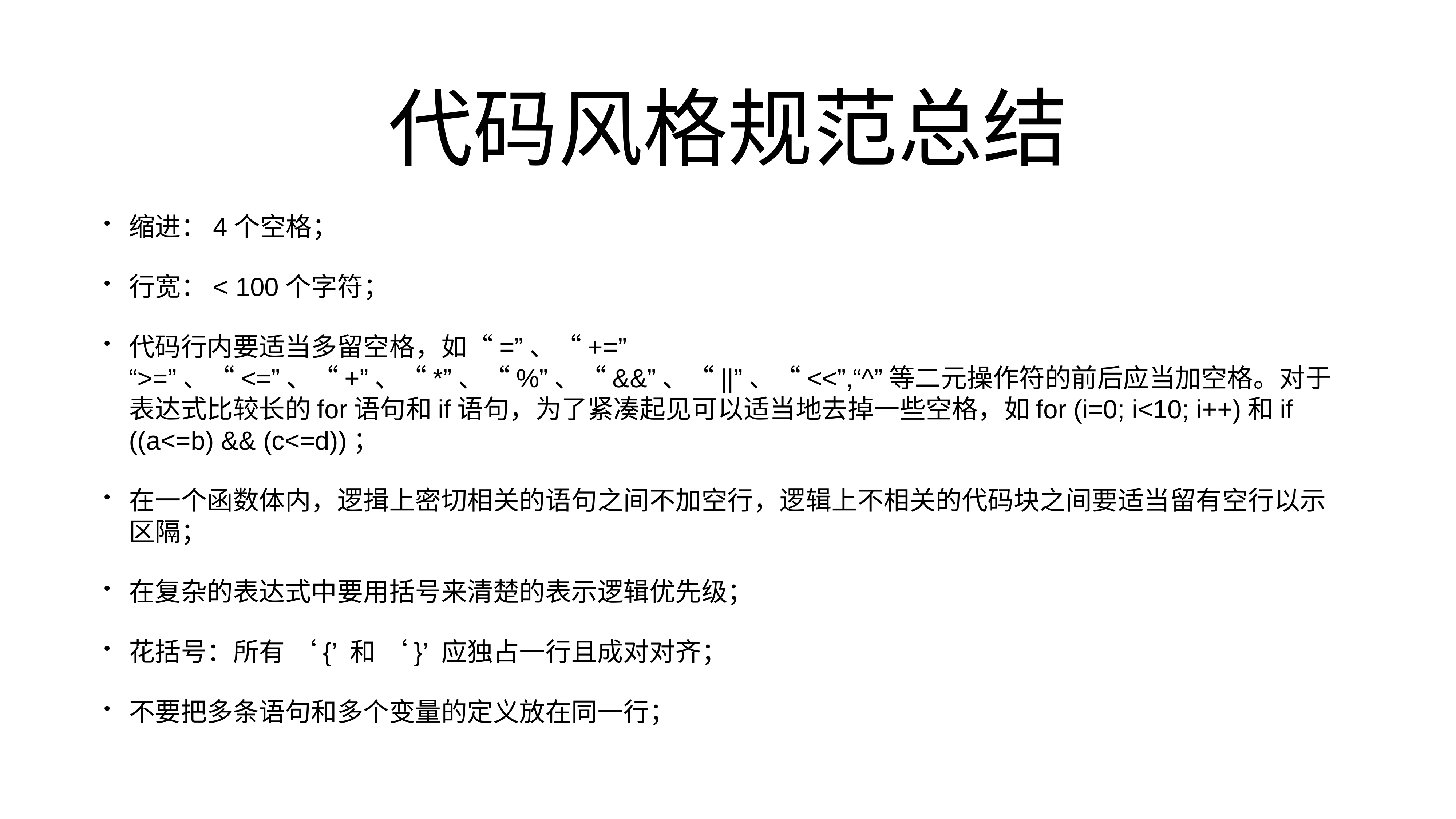

# 代码风格规范总结
缩进：4个空格；
行宽：< 100个字符；
代码行内要适当多留空格，如“=”、“+=” “>=”、“<=”、“+”、“*”、“%”、“&&”、“||”、“<<”,“^”等二元操作符的前后应当加空格。对于表达式比较长的for语句和if语句，为了紧凑起见可以适当地去掉一些空格，如for (i=0; i<10; i++)和if ((a<=b) && (c<=d))；
在一个函数体内，逻揖上密切相关的语句之间不加空行，逻辑上不相关的代码块之间要适当留有空行以示区隔；
在复杂的表达式中要用括号来清楚的表示逻辑优先级；
花括号：所有 ‘{’ 和 ‘}’ 应独占一行且成对对齐；
不要把多条语句和多个变量的定义放在同一行；